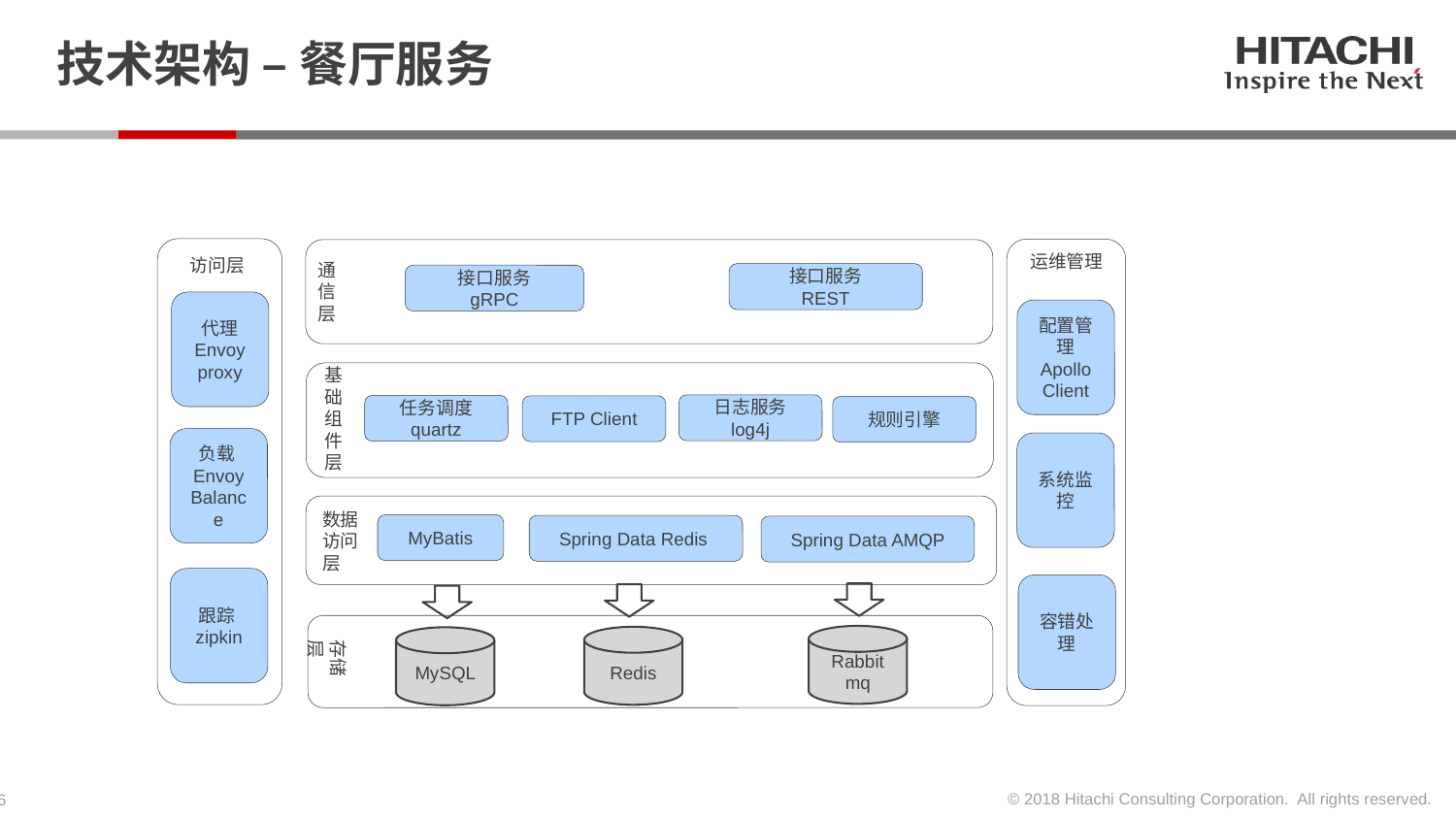

# 技术架构 – 餐厅服务

运维管理
访问层
通信层
接口服务
REST
接口服务
gRPC
代理
Envoy
proxy
配置管理
Apollo Client
基础组件层

日志服务
log4j
任务调度
quartz
FTP Client
规则引擎

负载Envoy
Balance
系统监控

数据访问层
MyBatis
Spring Data Redis
Spring Data AMQP

跟踪zipkin

容错处理

Rabbit
mq
存储层
Redis
MySQL